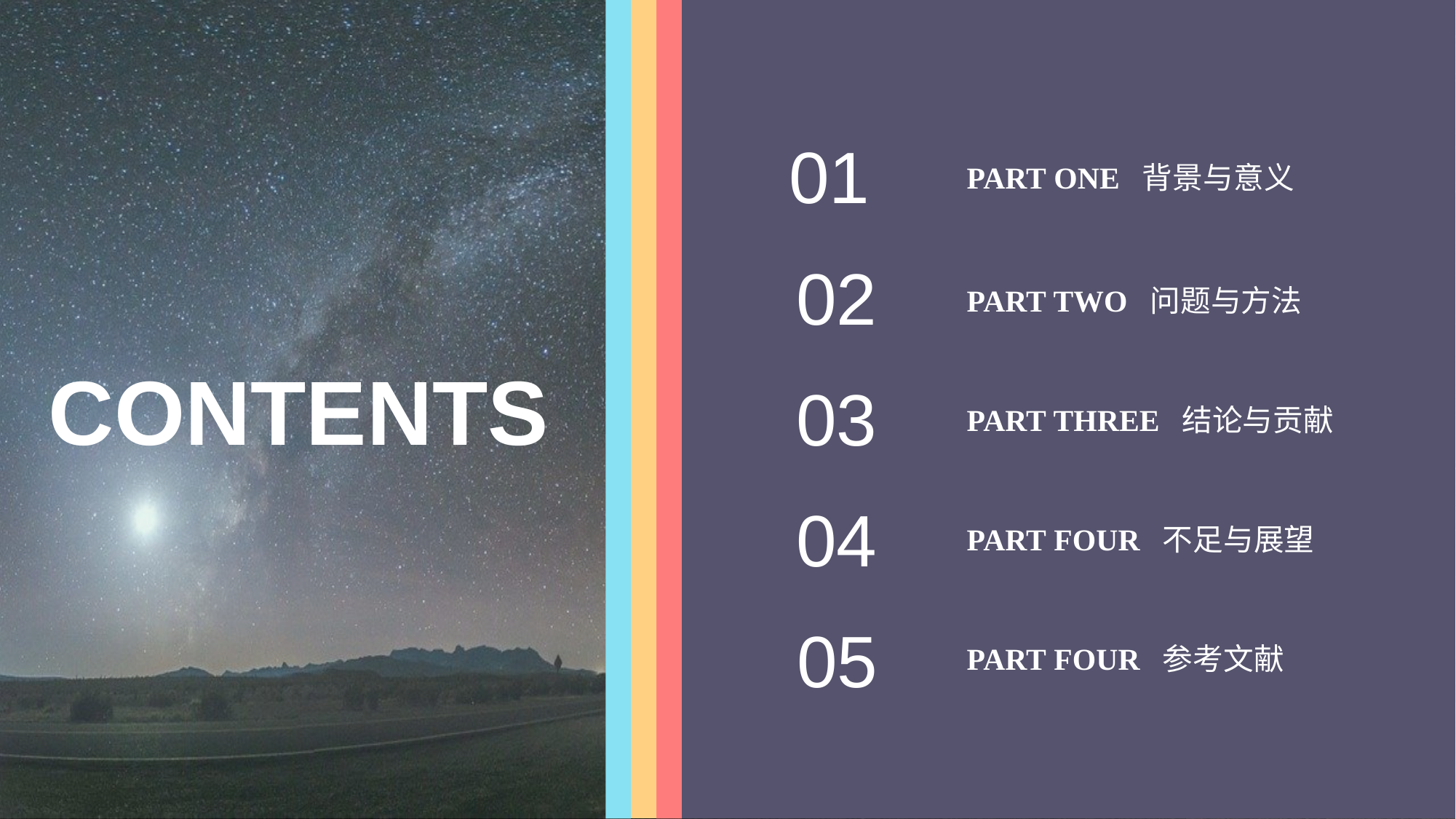

01
PART ONE  背景与意义
02
PART TWO  问题与方法
CONTENTS
03
PART THREE  结论与贡献
04
PART FOUR  不足与展望
05
PART FOUR  参考文献